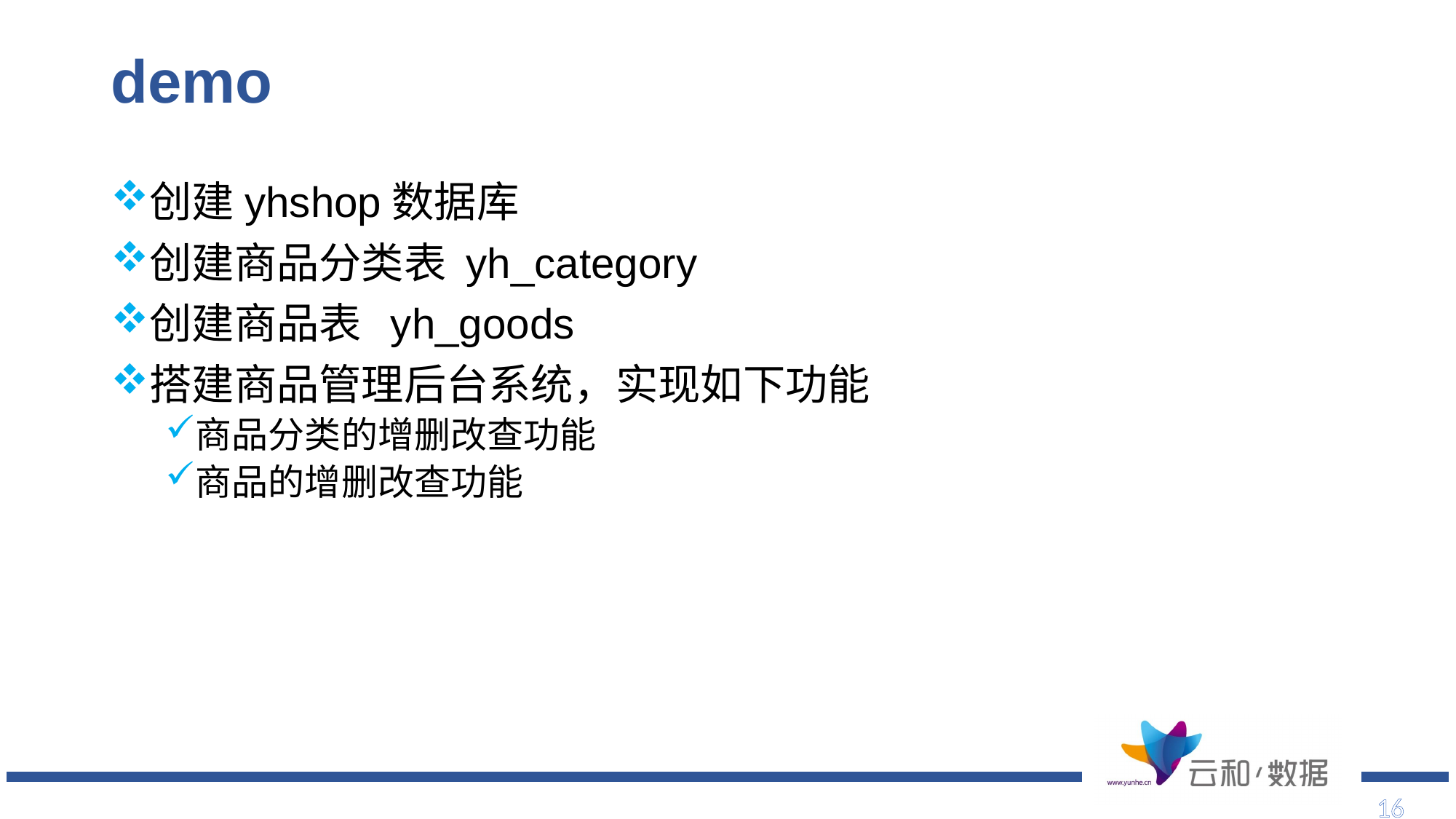

# demo
创建yhshop数据库
创建商品分类表 yh_category
创建商品表  yh_goods
搭建商品管理后台系统，实现如下功能
商品分类的增删改查功能
商品的增删改查功能